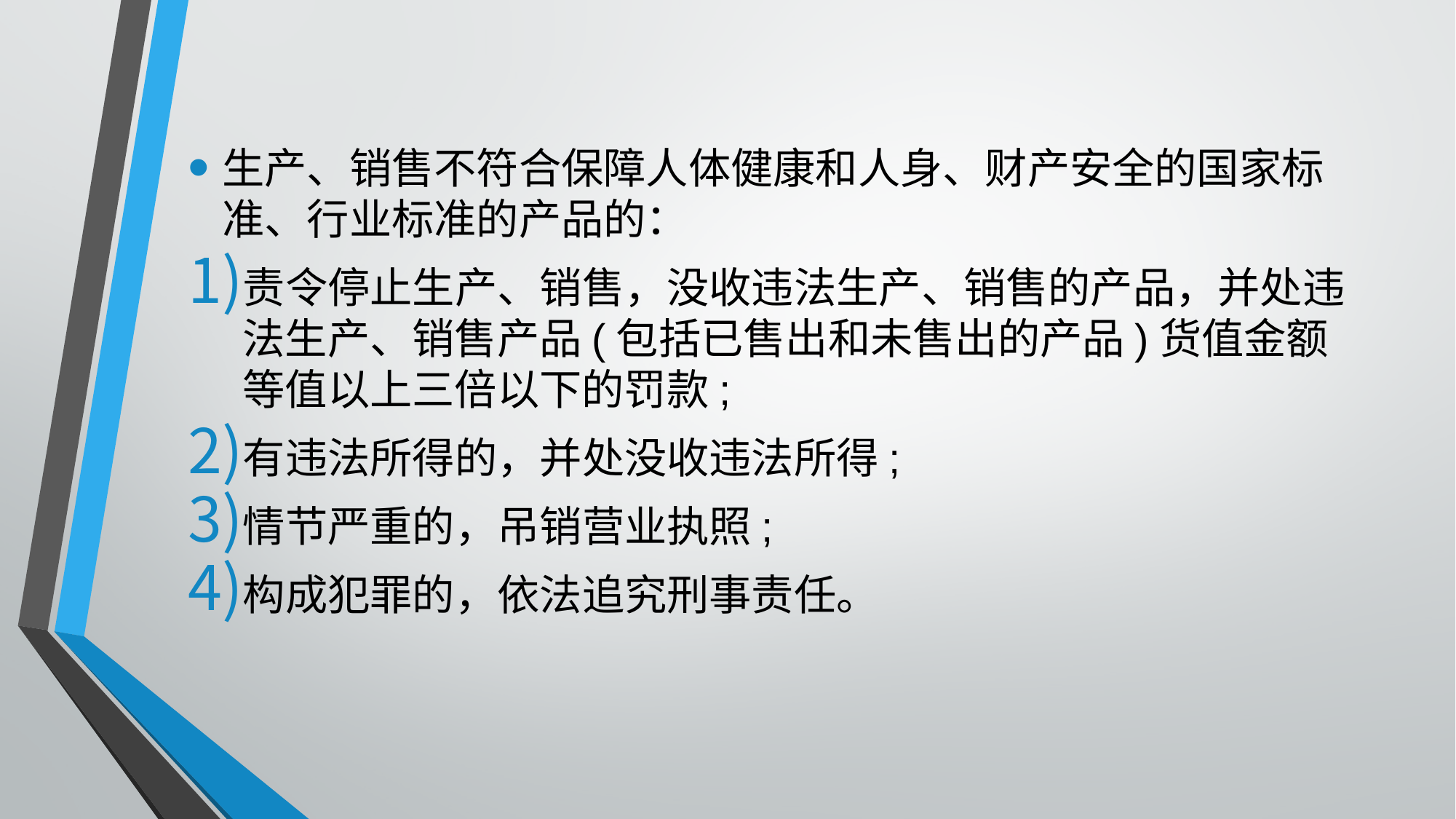

生产、销售不符合保障人体健康和人身、财产安全的国家标准、行业标准的产品的：
责令停止生产、销售，没收违法生产、销售的产品，并处违法生产、销售产品(包括已售出和未售出的产品)货值金额等值以上三倍以下的罚款;
有违法所得的，并处没收违法所得;
情节严重的，吊销营业执照;
构成犯罪的，依法追究刑事责任。